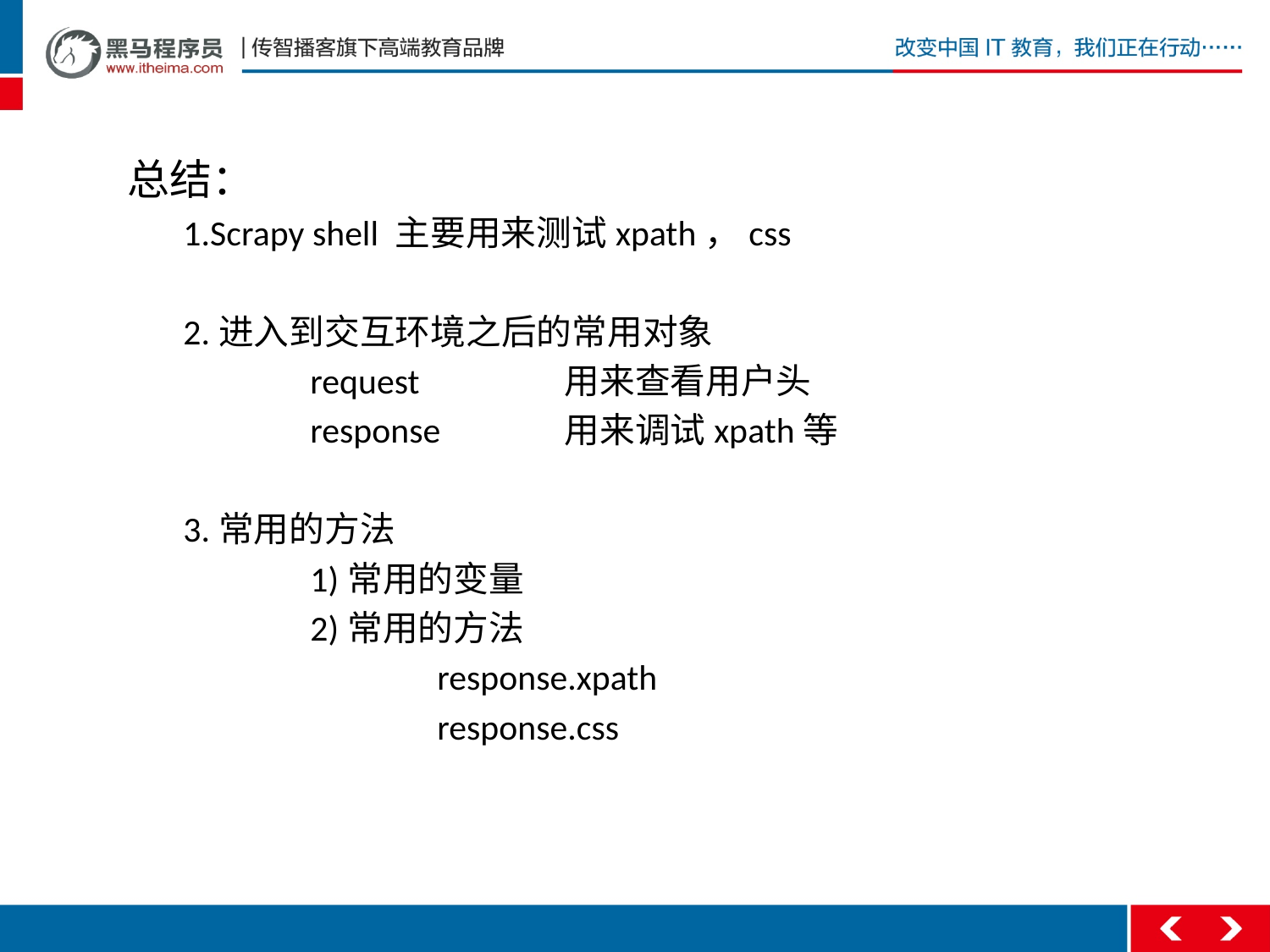

总结：
1.Scrapy shell 主要用来测试xpath，css

2.进入到交互环境之后的常用对象
	request		用来查看用户头
	response	用来调试xpath等

3.常用的方法
	1)常用的变量
	2)常用的方法
		response.xpath
		response.css